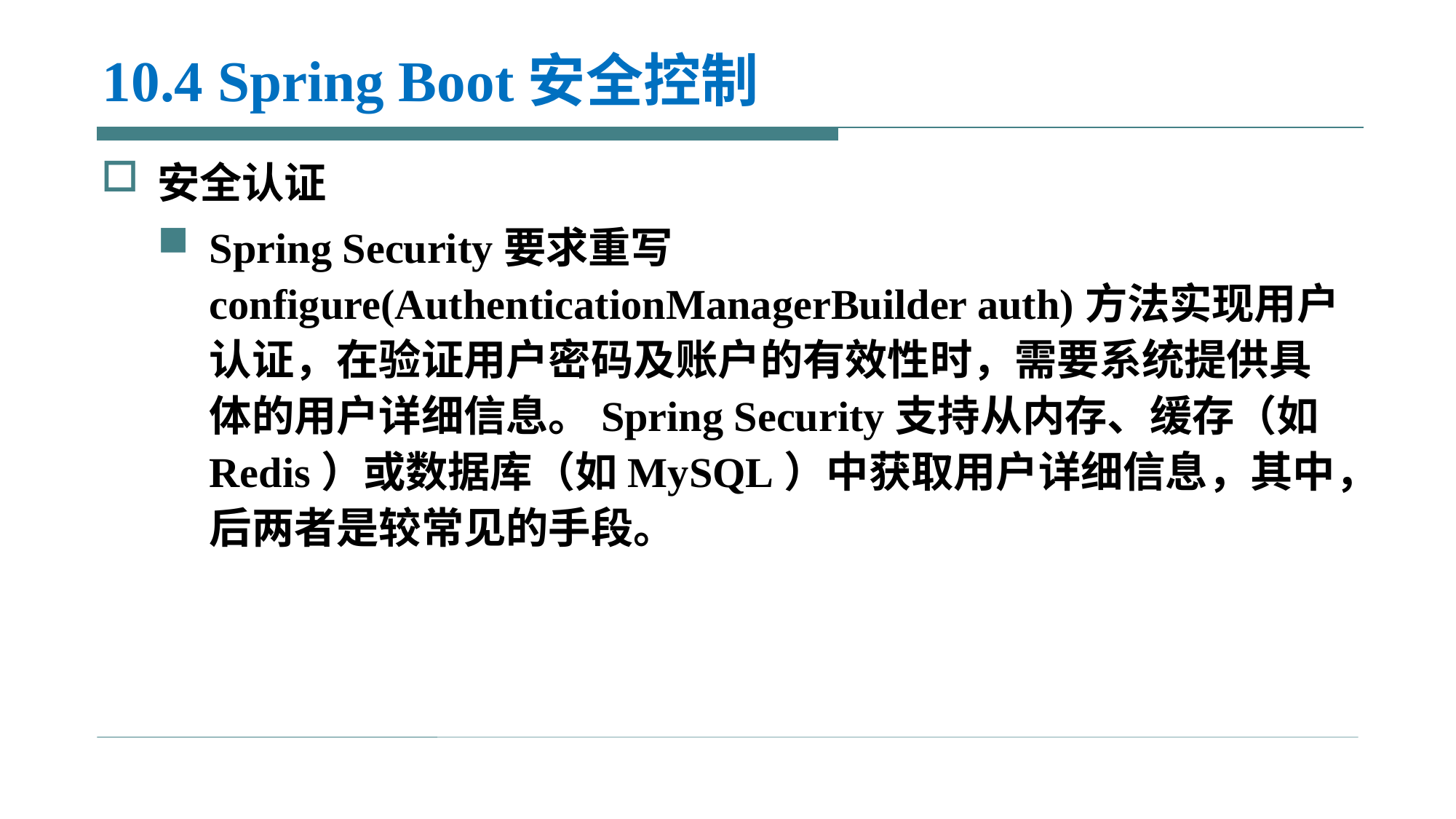

# 10.4 Spring Boot安全控制
安全认证
Spring Security要求重写configure(AuthenticationManagerBuilder auth)方法实现用户认证，在验证用户密码及账户的有效性时，需要系统提供具体的用户详细信息。Spring Security支持从内存、缓存（如Redis）或数据库（如MySQL）中获取用户详细信息，其中，后两者是较常见的手段。
31